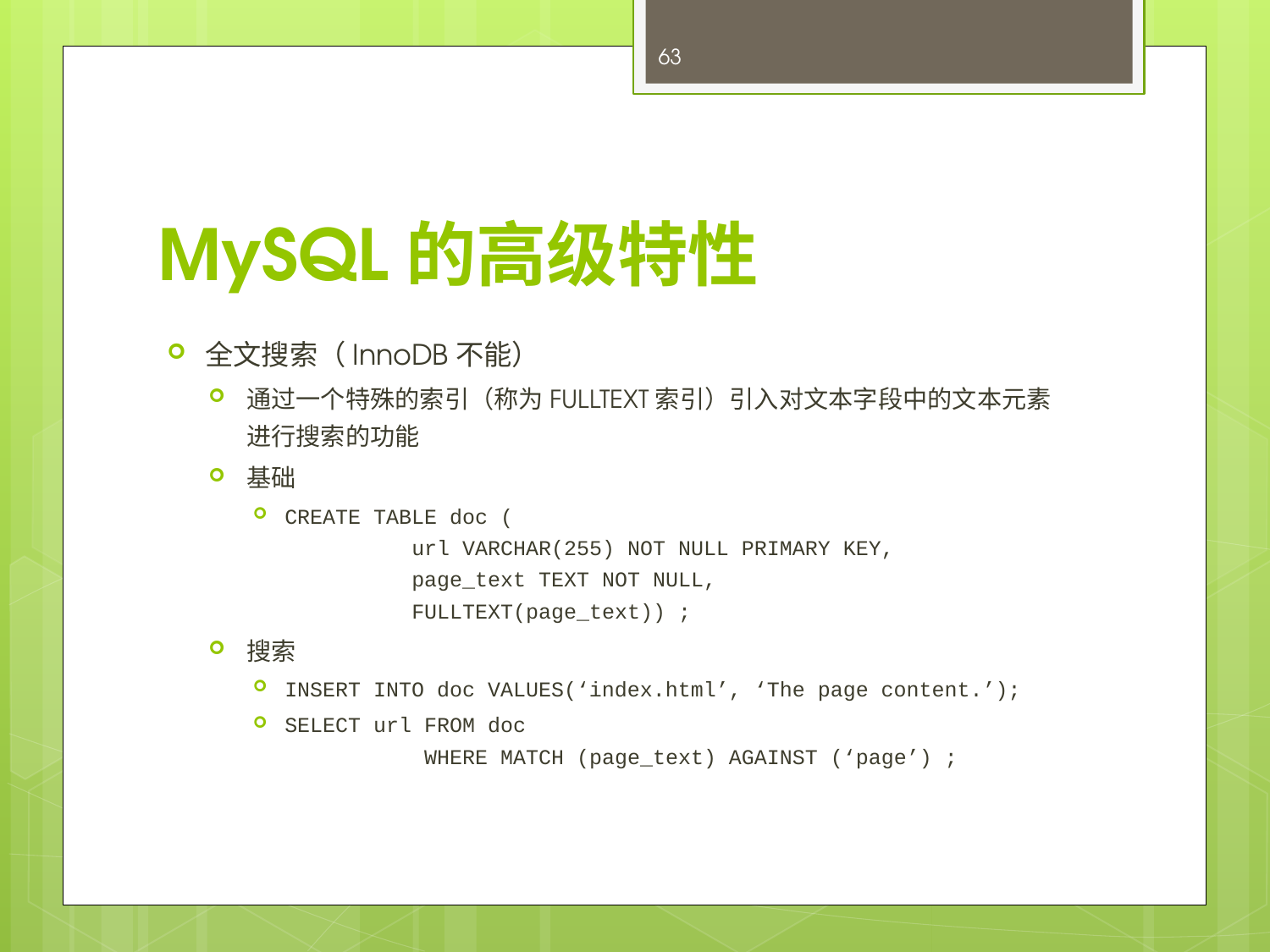

63
# MySQL的高级特性
全文搜索（InnoDB不能）
通过一个特殊的索引（称为FULLTEXT索引）引入对文本字段中的文本元素进行搜索的功能
基础
CREATE TABLE doc (
	url VARCHAR(255) NOT NULL PRIMARY KEY,
	page_text TEXT NOT NULL,
	FULLTEXT(page_text)) ;
搜索
INSERT INTO doc VALUES(‘index.html’, ‘The page content.’);
SELECT url FROM doc
	 WHERE MATCH (page_text) AGAINST (‘page’) ;